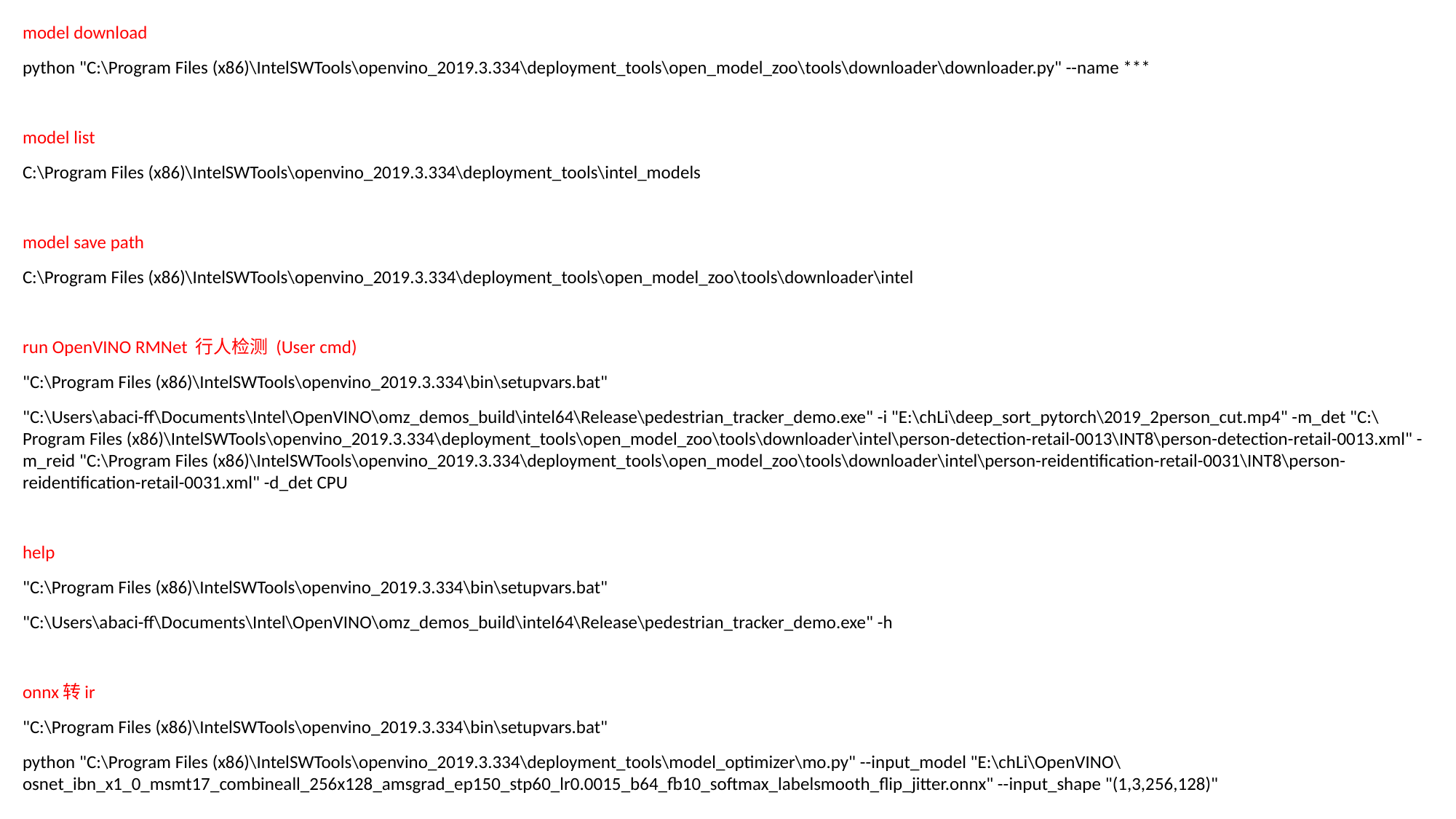

model download
python "C:\Program Files (x86)\IntelSWTools\openvino_2019.3.334\deployment_tools\open_model_zoo\tools\downloader\downloader.py" --name ***

model list
C:\Program Files (x86)\IntelSWTools\openvino_2019.3.334\deployment_tools\intel_models

model save path
C:\Program Files (x86)\IntelSWTools\openvino_2019.3.334\deployment_tools\open_model_zoo\tools\downloader\intel

run OpenVINO RMNet 行人检测 (User cmd)
"C:\Program Files (x86)\IntelSWTools\openvino_2019.3.334\bin\setupvars.bat"
"C:\Users\abaci-ff\Documents\Intel\OpenVINO\omz_demos_build\intel64\Release\pedestrian_tracker_demo.exe" -i "E:\chLi\deep_sort_pytorch\2019_2person_cut.mp4" -m_det "C:\Program Files (x86)\IntelSWTools\openvino_2019.3.334\deployment_tools\open_model_zoo\tools\downloader\intel\person-detection-retail-0013\INT8\person-detection-retail-0013.xml" -m_reid "C:\Program Files (x86)\IntelSWTools\openvino_2019.3.334\deployment_tools\open_model_zoo\tools\downloader\intel\person-reidentification-retail-0031\INT8\person-reidentification-retail-0031.xml" -d_det CPU

help
"C:\Program Files (x86)\IntelSWTools\openvino_2019.3.334\bin\setupvars.bat"
"C:\Users\abaci-ff\Documents\Intel\OpenVINO\omz_demos_build\intel64\Release\pedestrian_tracker_demo.exe" -h

onnx转ir
"C:\Program Files (x86)\IntelSWTools\openvino_2019.3.334\bin\setupvars.bat"
python "C:\Program Files (x86)\IntelSWTools\openvino_2019.3.334\deployment_tools\model_optimizer\mo.py" --input_model "E:\chLi\OpenVINO\osnet_ibn_x1_0_msmt17_combineall_256x128_amsgrad_ep150_stp60_lr0.0015_b64_fb10_softmax_labelsmooth_flip_jitter.onnx" --input_shape "(1,3,256,128)"